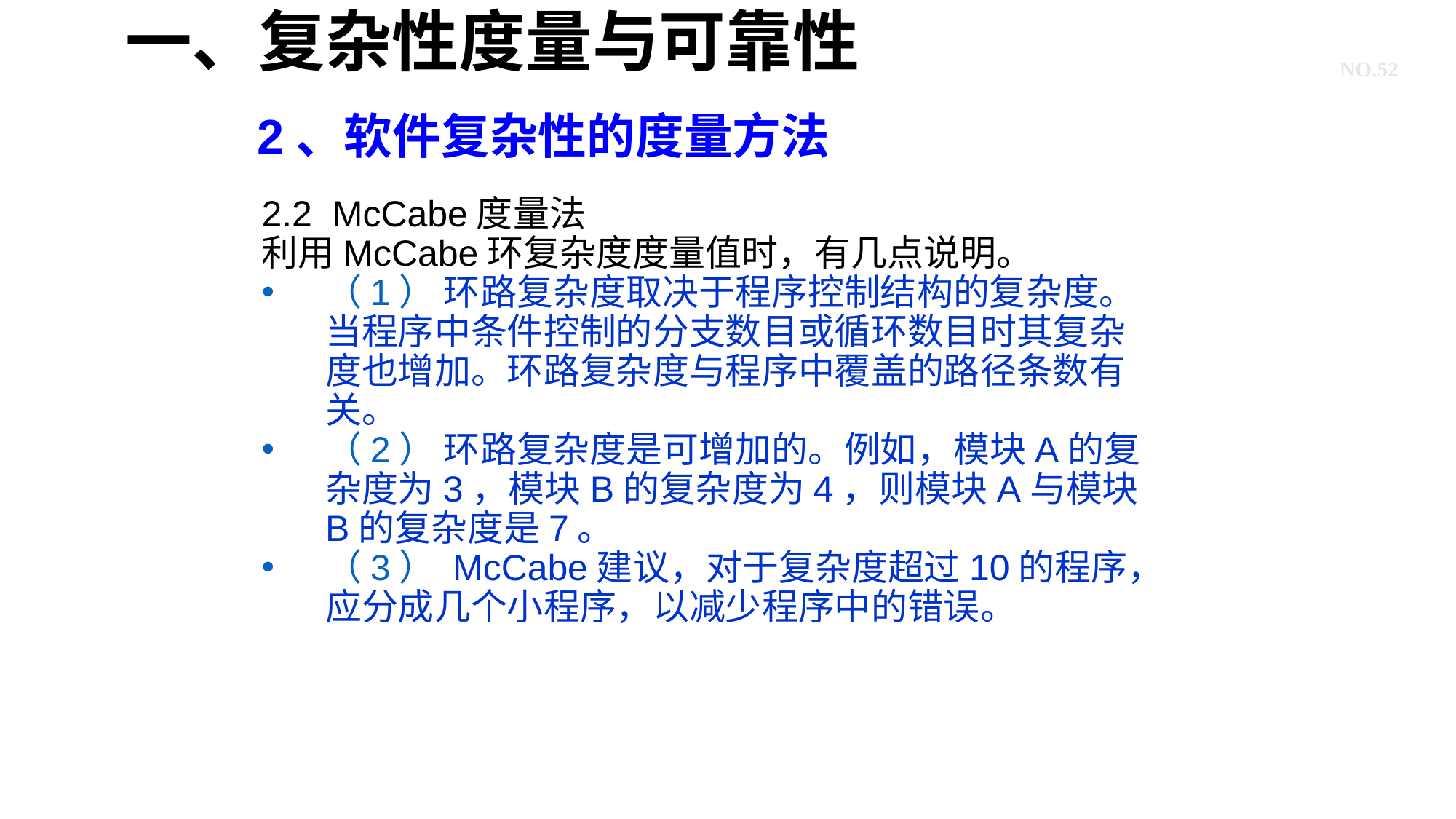

# 一、复杂性度量与可靠性
NO.52
2、软件复杂性的度量方法
2.2  McCabe度量法
利用McCabe环复杂度度量值时，有几点说明。
（1） 环路复杂度取决于程序控制结构的复杂度。当程序中条件控制的分支数目或循环数目时其复杂度也增加。环路复杂度与程序中覆盖的路径条数有关。
（2） 环路复杂度是可增加的。例如，模块A的复杂度为3，模块B的复杂度为4，则模块A与模块B的复杂度是7。
（3） McCabe建议，对于复杂度超过10的程序，应分成几个小程序，以减少程序中的错误。